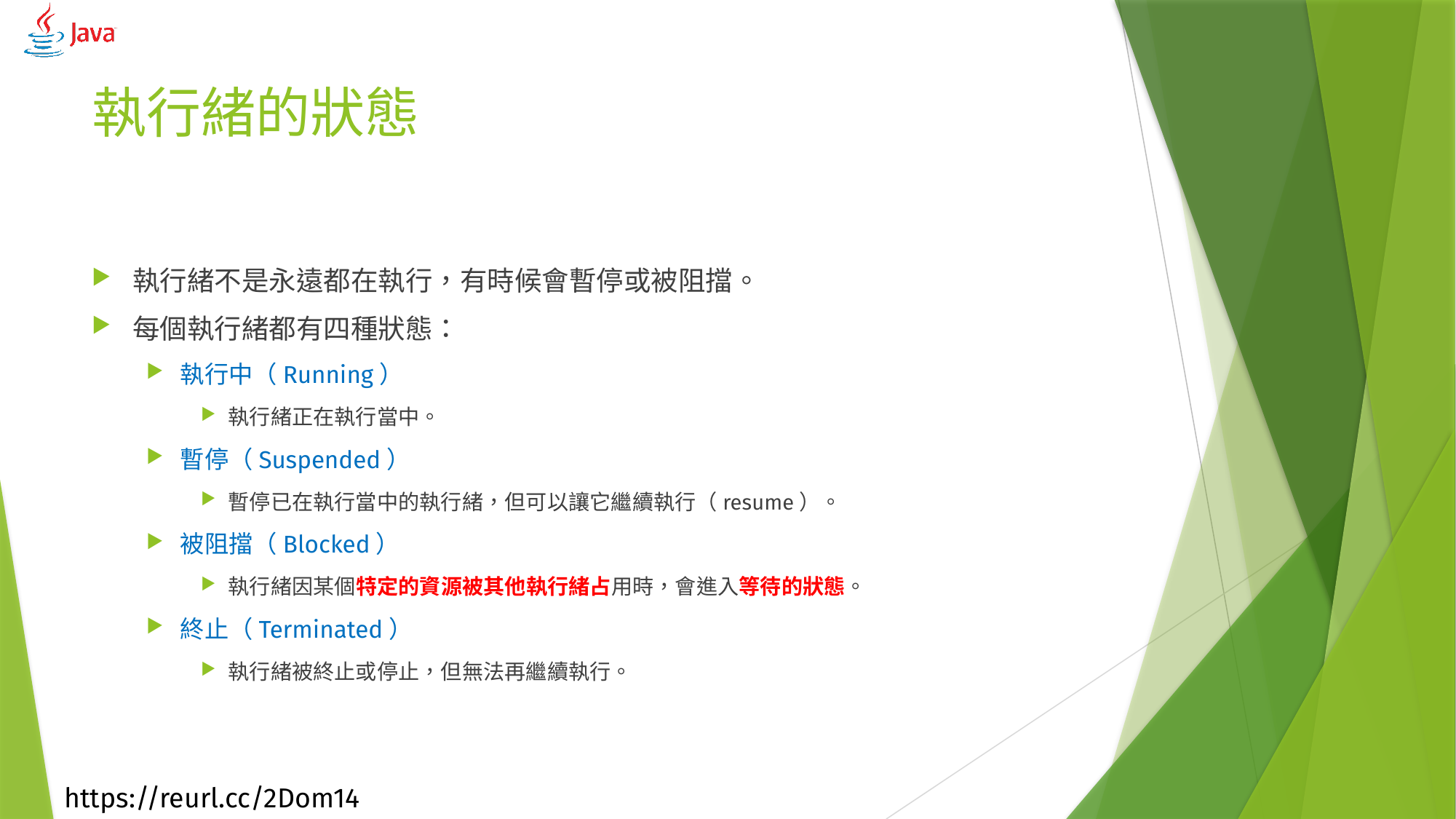

# 執行緒的狀態
執行緒不是永遠都在執行，有時候會暫停或被阻擋。
每個執行緒都有四種狀態：
執行中（Running）
執行緒正在執行當中。
暫停（Suspended）
暫停已在執行當中的執行緒，但可以讓它繼續執行（resume）。
被阻擋（Blocked）
執行緒因某個特定的資源被其他執行緒占用時，會進入等待的狀態。
終止（Terminated）
執行緒被終止或停止，但無法再繼續執行。